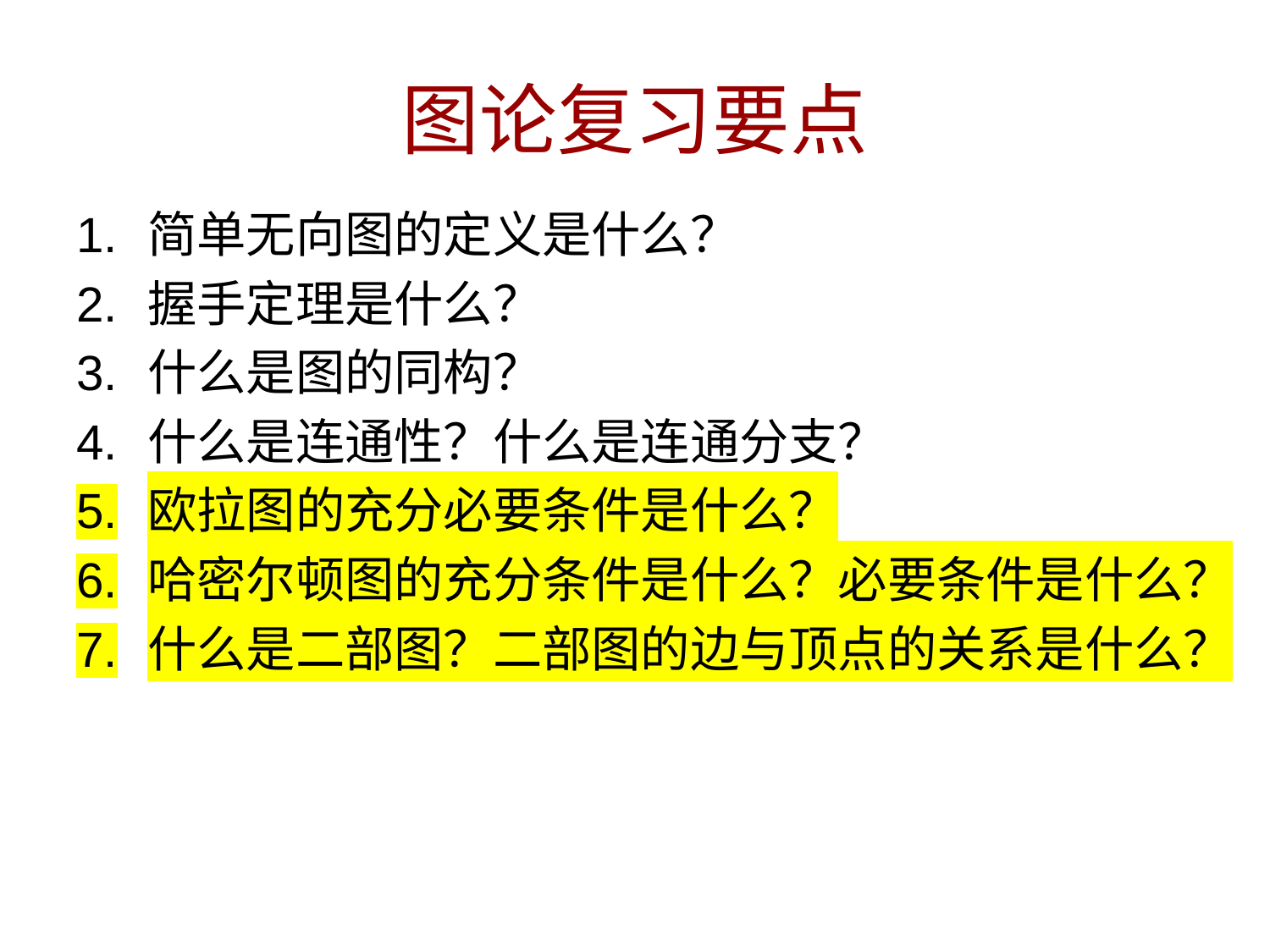

# 图论复习要点
简单无向图的定义是什么？
握手定理是什么？
什么是图的同构？
什么是连通性？什么是连通分支？
欧拉图的充分必要条件是什么？
哈密尔顿图的充分条件是什么？必要条件是什么？
什么是二部图？二部图的边与顶点的关系是什么？